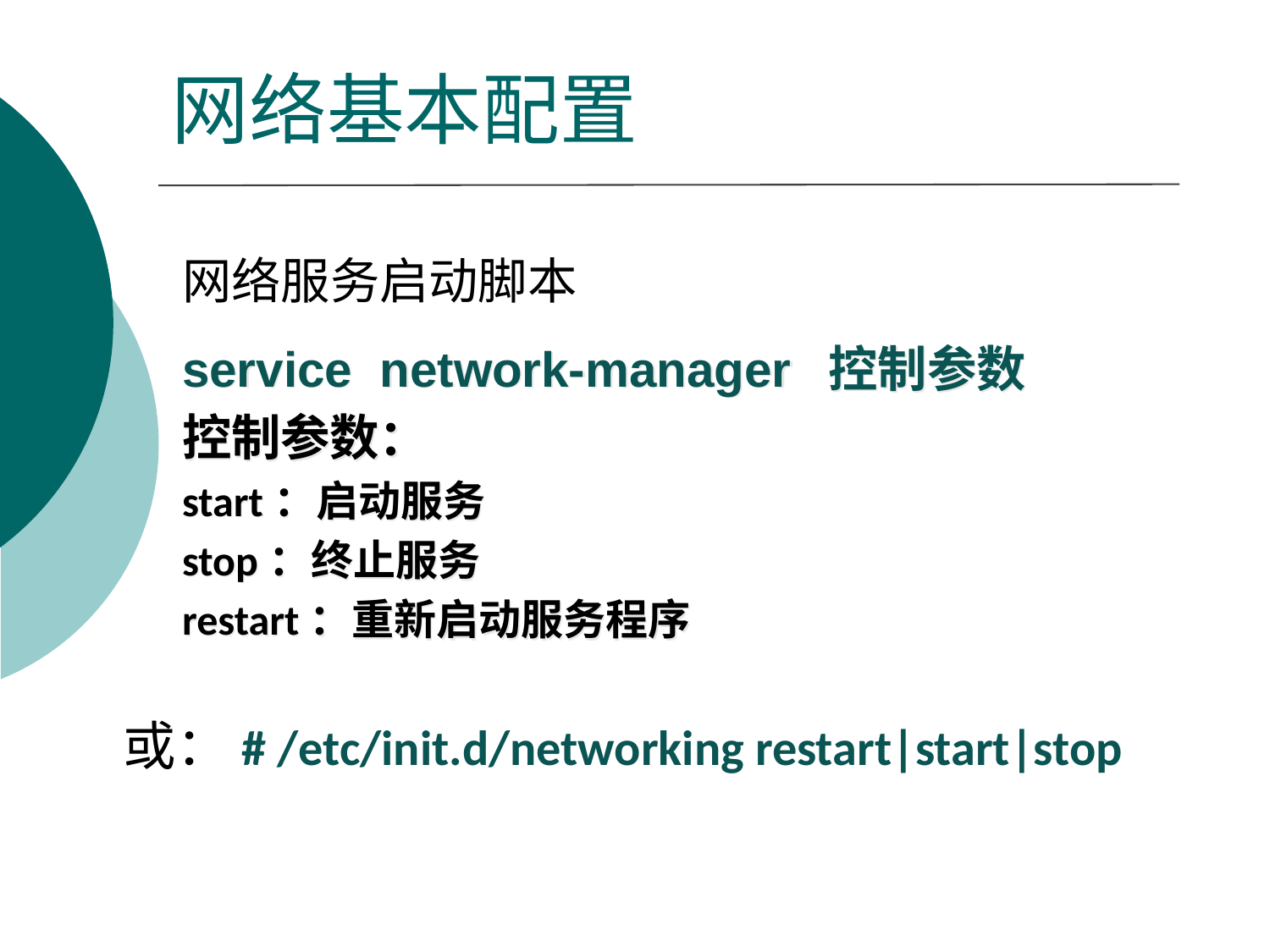

# 网络基本配置
网络服务启动脚本
service  network-manager  控制参数
控制参数：
start：启动服务
stop：终止服务
restart：重新启动服务程序
或：# /etc/init.d/networking restart|start|stop